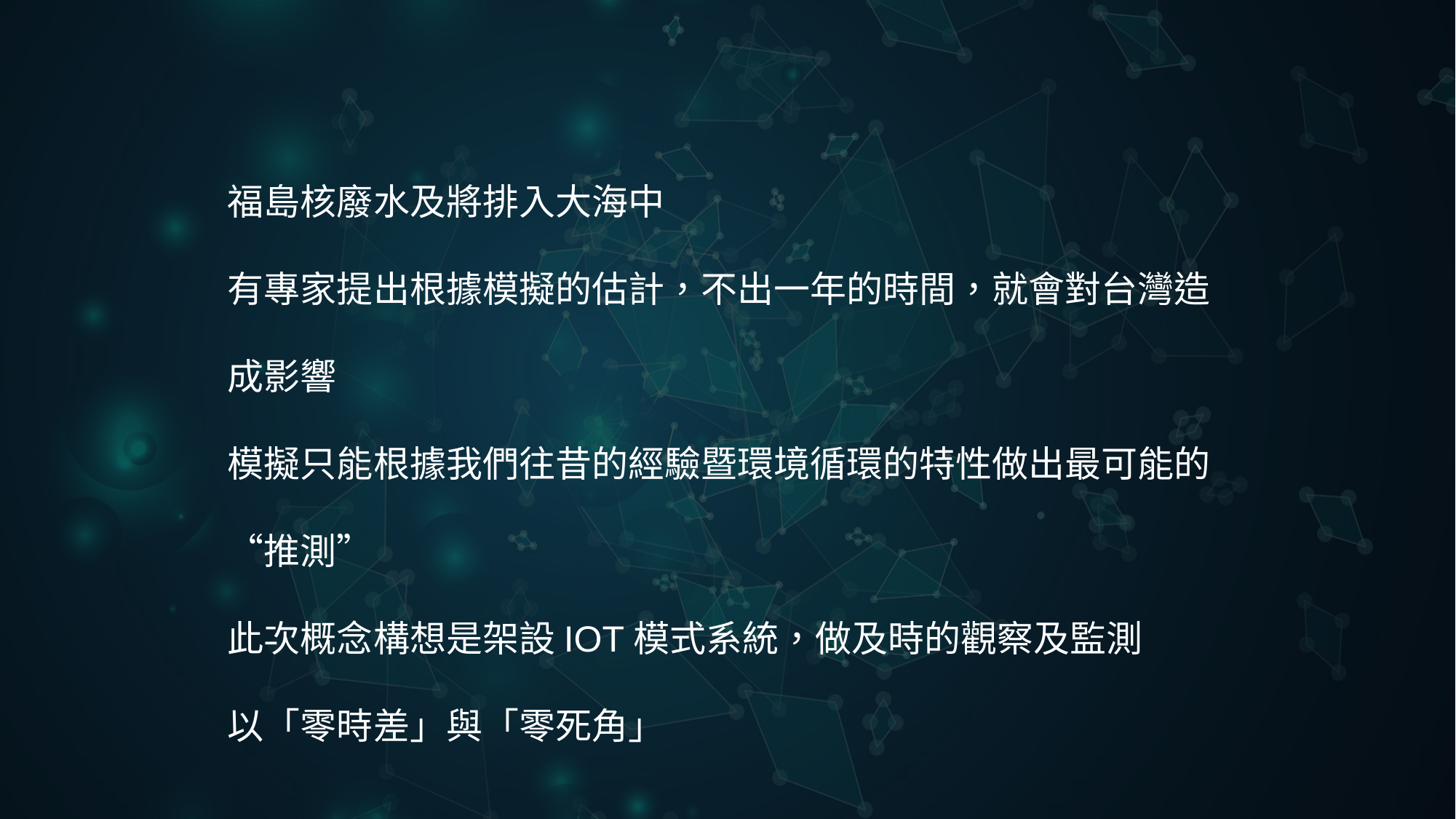

福島核廢水及將排入大海中
有專家提出根據模擬的估計，不出一年的時間，就會對台灣造成影響
模擬只能根據我們往昔的經驗暨環境循環的特性做出最可能的“推測”
此次概念構想是架設IOT模式系統，做及時的觀察及監測
以「零時差」與「零死角」